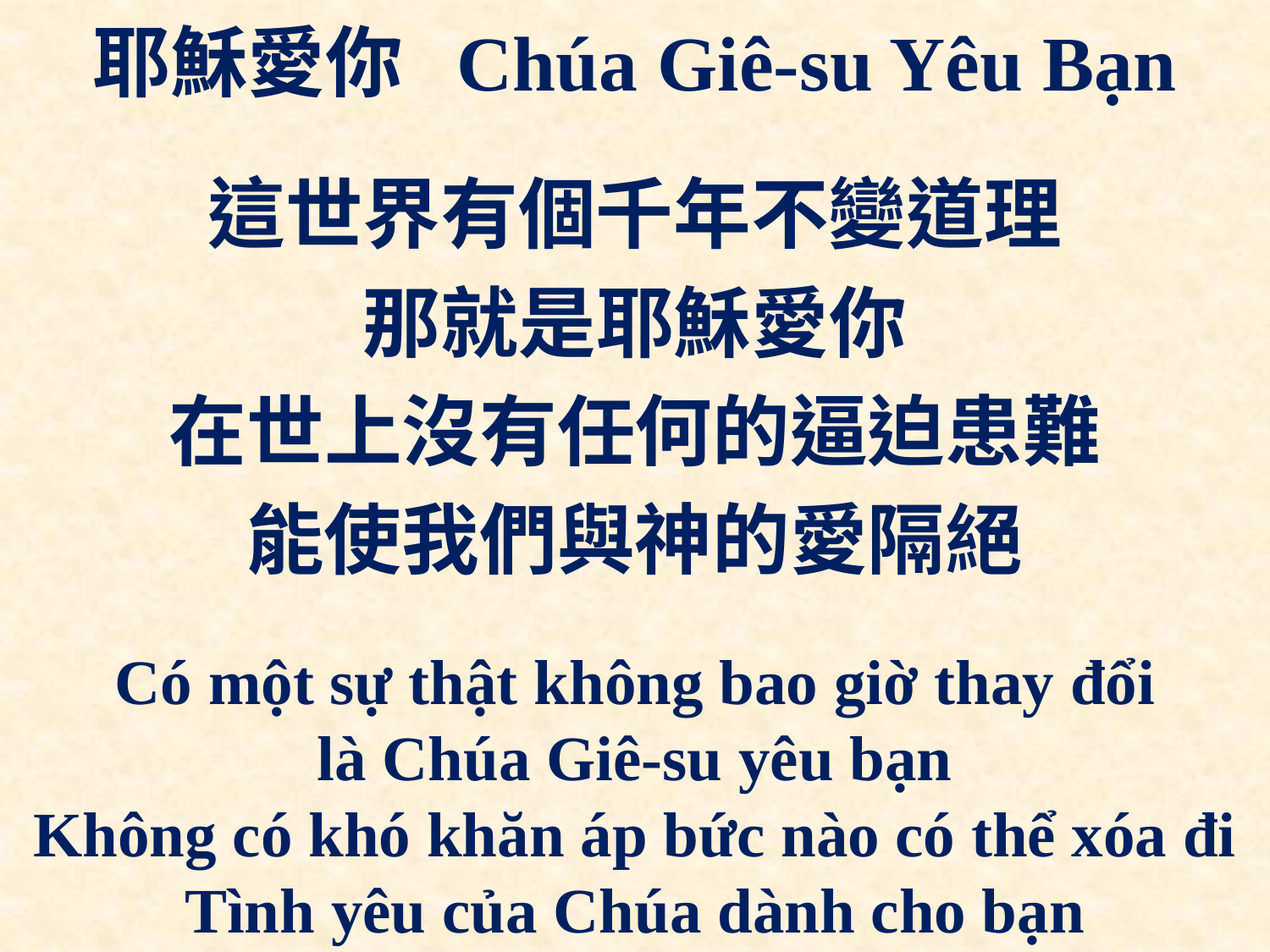

# 耶穌愛你  Chúa Giê-su Yêu Bạn
這世界有個千年不變道理
那就是耶穌愛你
在世上沒有任何的逼迫患難
能使我們與神的愛隔絕
Có một sự thật không bao giờ thay đổi
là Chúa Giê-su yêu bạn
Không có khó khăn áp bức nào có thể xóa đi
Tình yêu của Chúa dành cho bạn